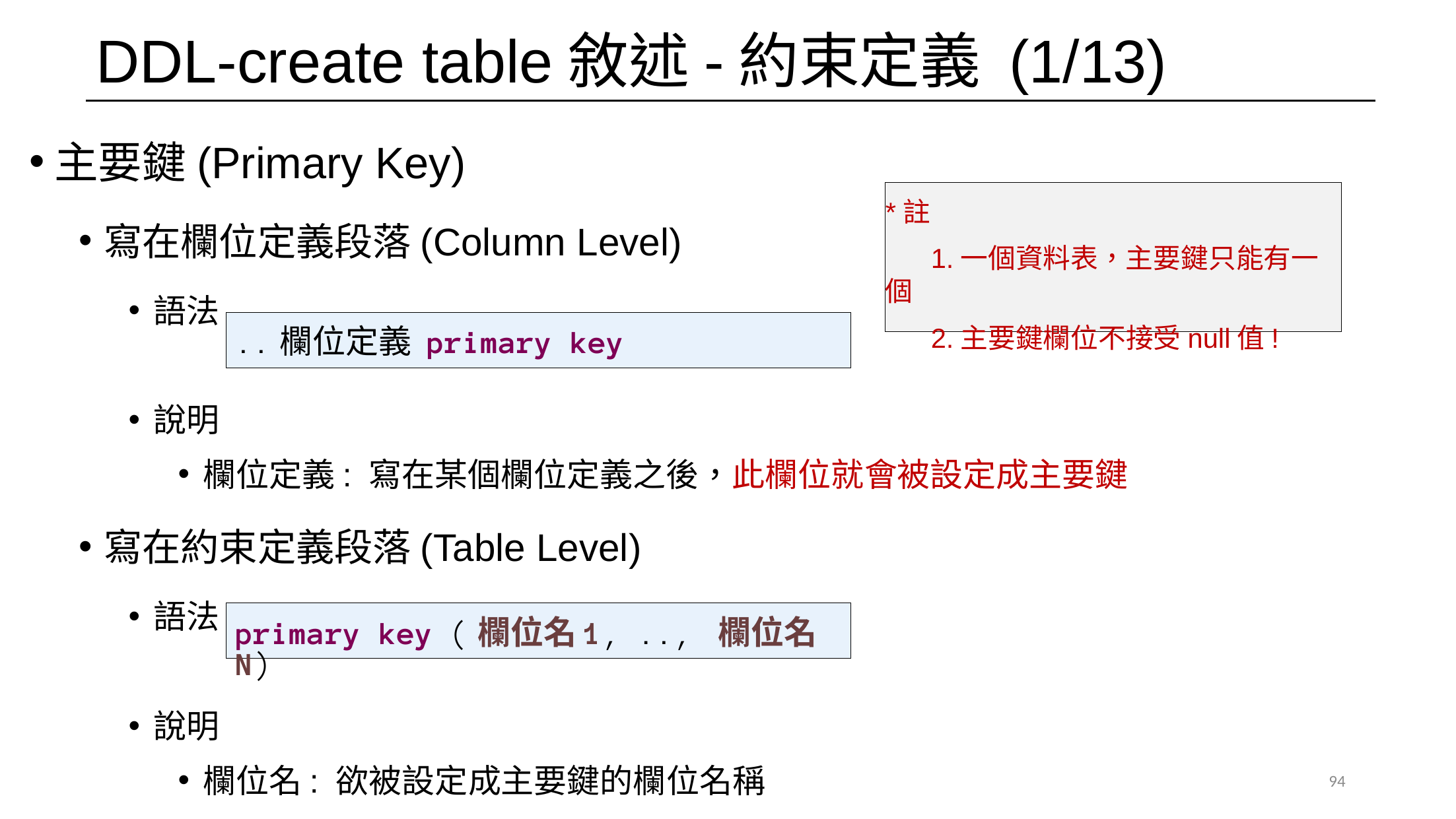

# DDL-create table敘述-約束定義 (1/13)
主要鍵(Primary Key)
寫在欄位定義段落(Column Level)
語法

說明
欄位定義: 寫在某個欄位定義之後，此欄位就會被設定成主要鍵
寫在約束定義段落(Table Level)
語法

說明
欄位名: 欲被設定成主要鍵的欄位名稱

*註
      1.一個資料表，主要鍵只能有一個
      2.主要鍵欄位不接受null值!
..欄位定義 primary key
primary key (欄位名1, .., 欄位名N)
94